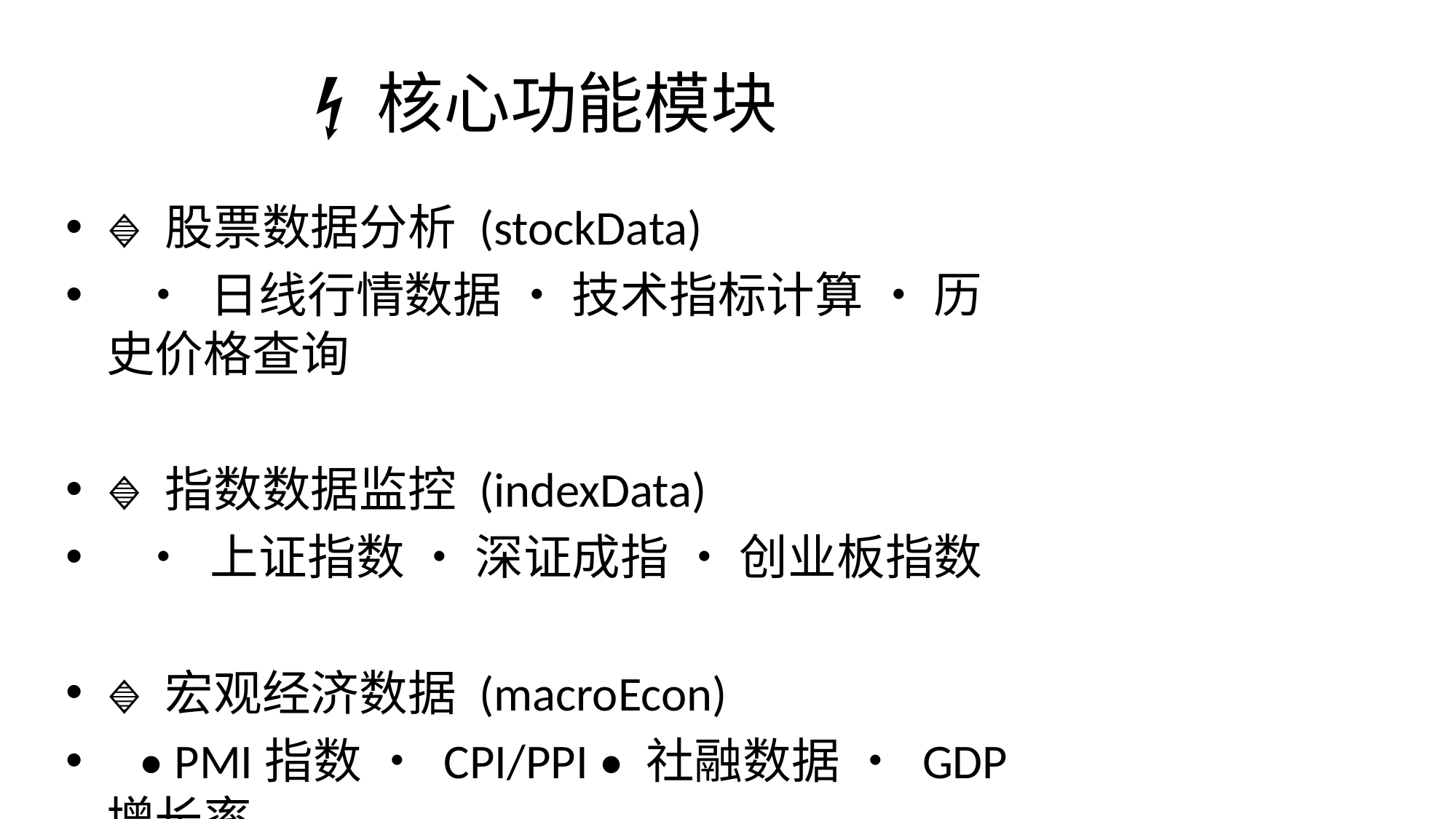

# ⚡ 核心功能模块
🔹 股票数据分析 (stockData)
   • 日线行情数据 • 技术指标计算 • 历史价格查询

🔹 指数数据监控 (indexData)
   • 上证指数 • 深证成指 • 创业板指数

🔹 宏观经济数据 (macroEcon)
   • PMI指数 • CPI/PPI • 社融数据 • GDP增长率

🔹 公司财务分析 (companyPerformance)
   • 利润表 • 资产负债表 • 现金流量表 • 财务指标

🔹 基金数据查询 (fundData)
   • 基金净值 • 基金经理 • 持仓分析